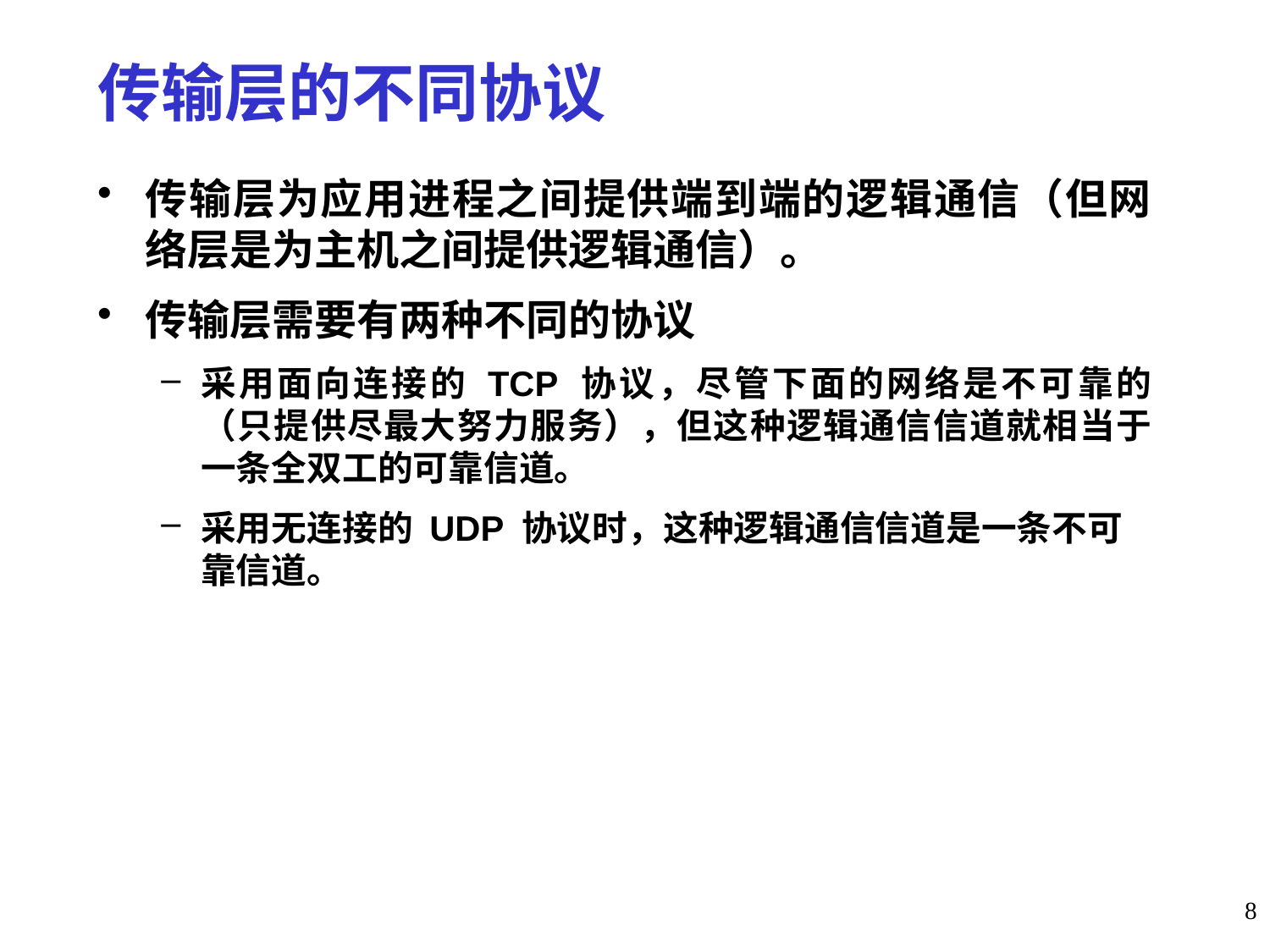

# 传输层的不同协议
传输层为应用进程之间提供端到端的逻辑通信（但网络层是为主机之间提供逻辑通信）。
传输层需要有两种不同的协议
采用面向连接的 TCP 协议，尽管下面的网络是不可靠的（只提供尽最大努力服务），但这种逻辑通信信道就相当于一条全双工的可靠信道。
采用无连接的 UDP 协议时，这种逻辑通信信道是一条不可靠信道。
8